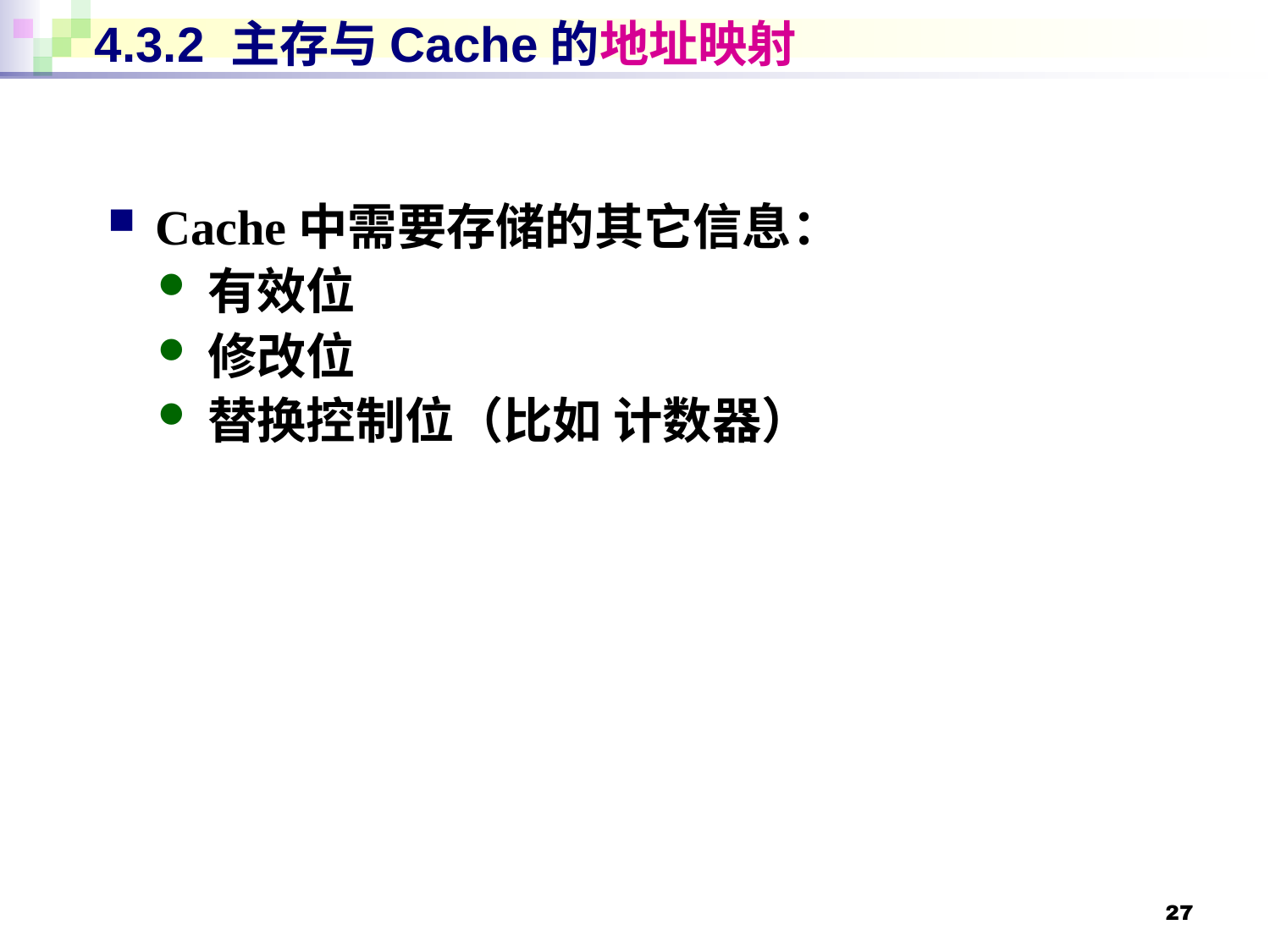

# 4.3.2 主存与Cache的地址映射
Cache中需要存储的其它信息：
有效位
修改位
替换控制位（比如 计数器）
27